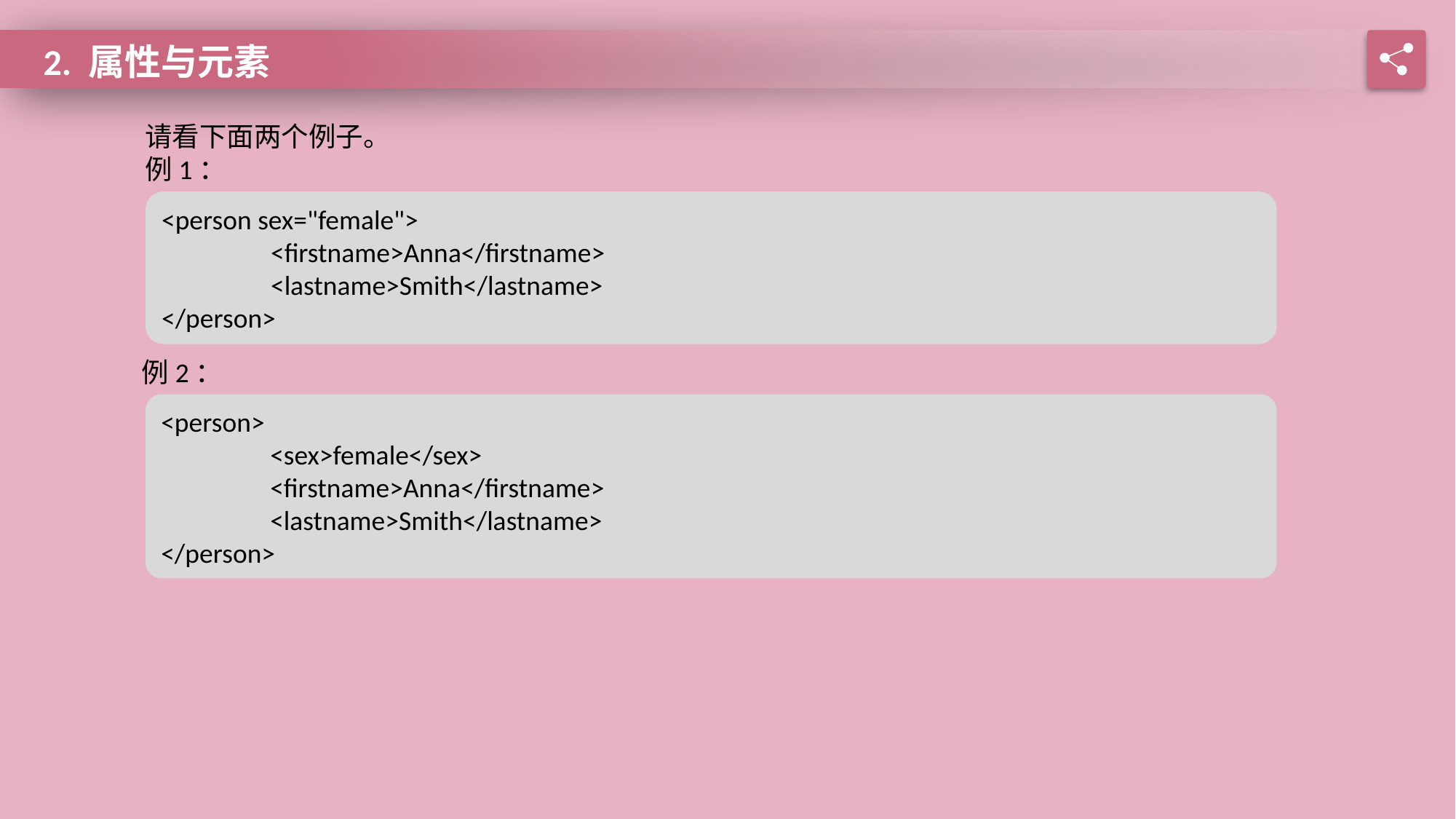

2. 属性与元素
请看下面两个例子。
例1：
<person sex="female">
  	<firstname>Anna</firstname>
  	<lastname>Smith</lastname>
</person>
例2：
<person>
  	<sex>female</sex>
  	<firstname>Anna</firstname>
  	<lastname>Smith</lastname>
</person>